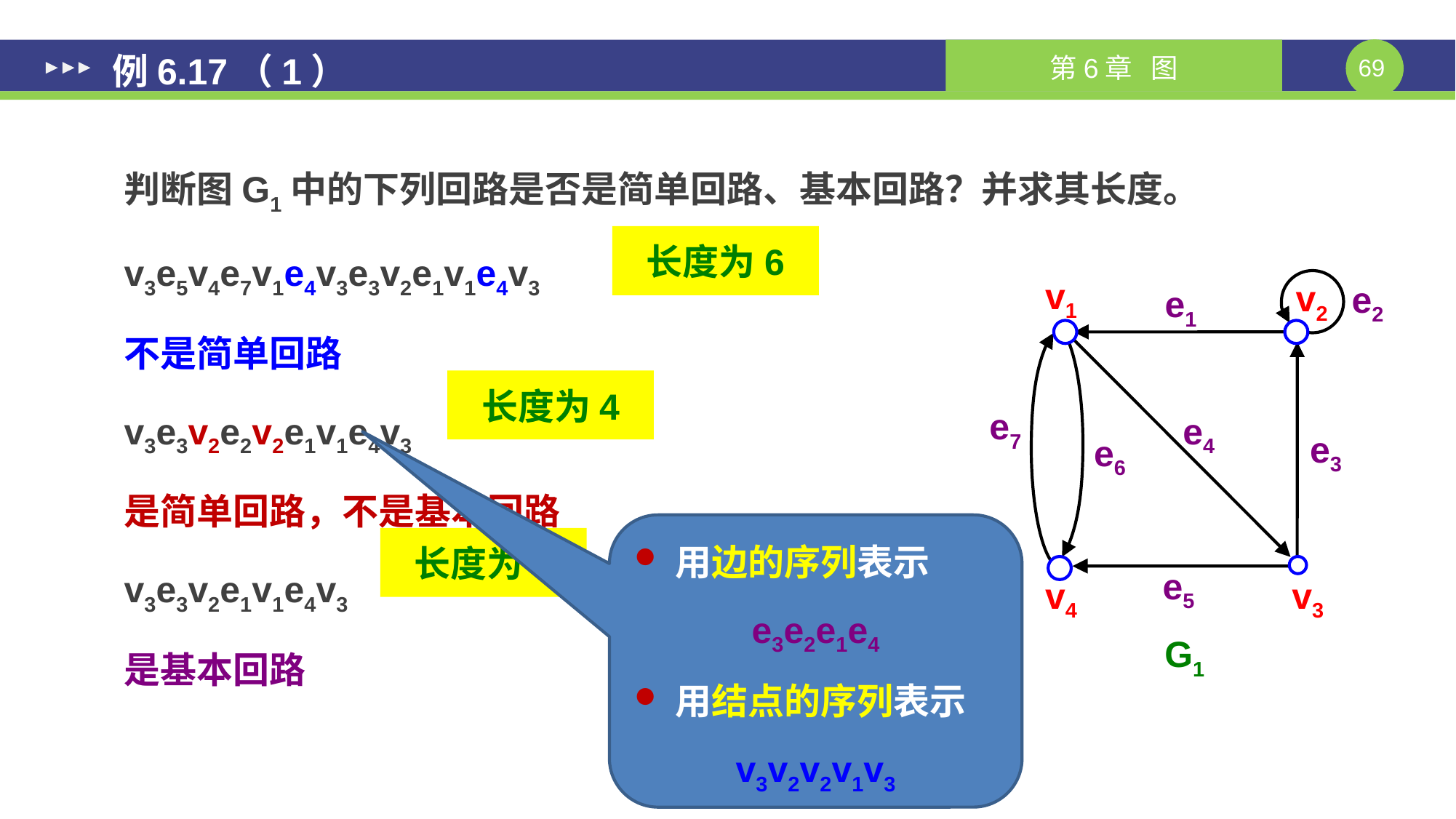

例6.17（1）
判断图G1中的下列回路是否是简单回路、基本回路？并求其长度。
v3e5v4e7v1e4v3e3v2e1v1e4v3
不是简单回路
v3e3v2e2v2e1v1e4v3
是简单回路，不是基本回路
v3e3v2e1v1e4v3
是基本回路
长度为6

v1
v2
e2
e1

e7
e4
e3
e6

e5

v4
v3
G1
长度为4
用边的序列表示
e3e2e1e4
用结点的序列表示
v3v2v2v1v3
长度为3